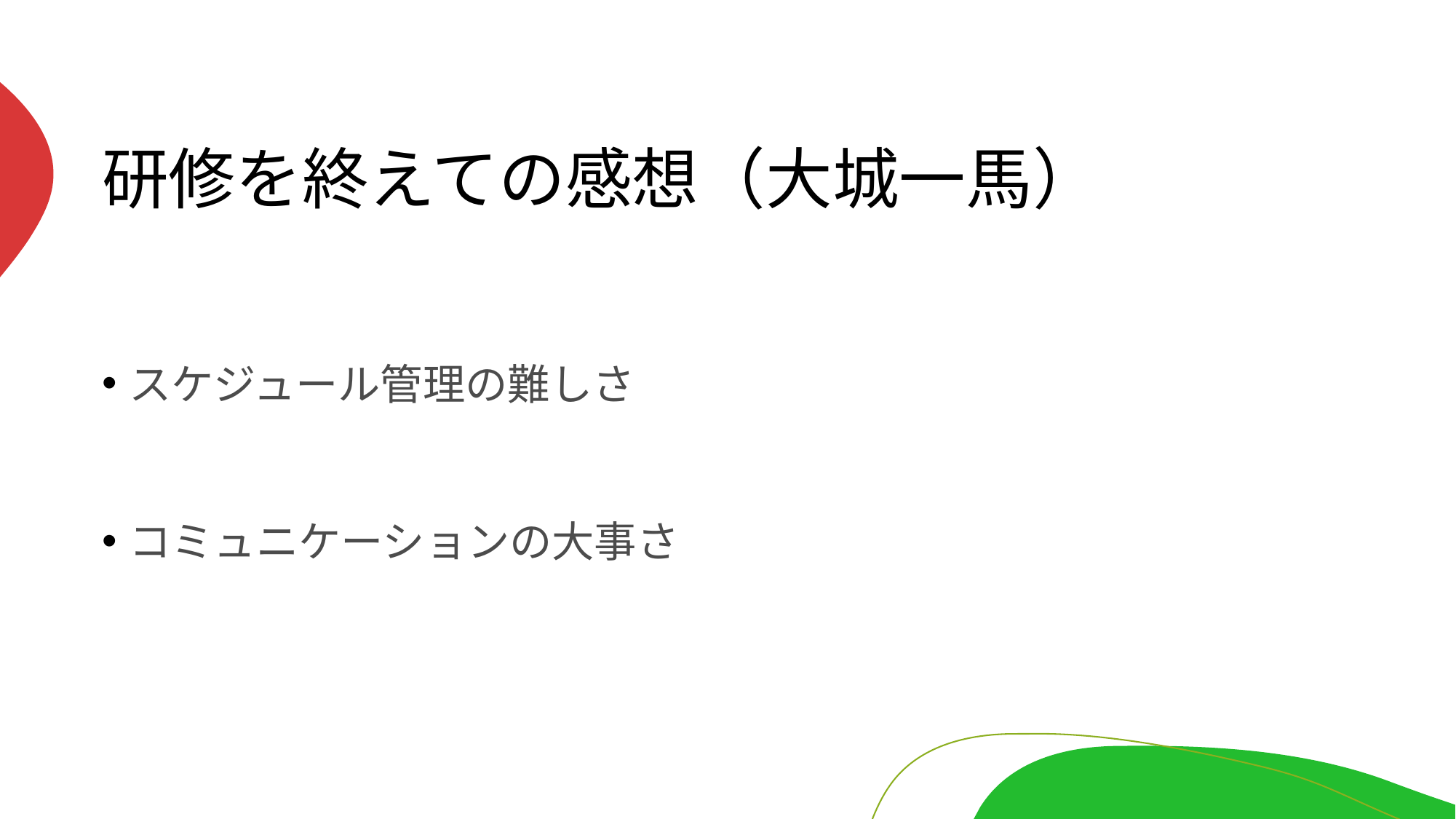

# 研修を終えての感想（大城一馬）

スケジュール管理の難しさ

コミュニケーションの大事さ